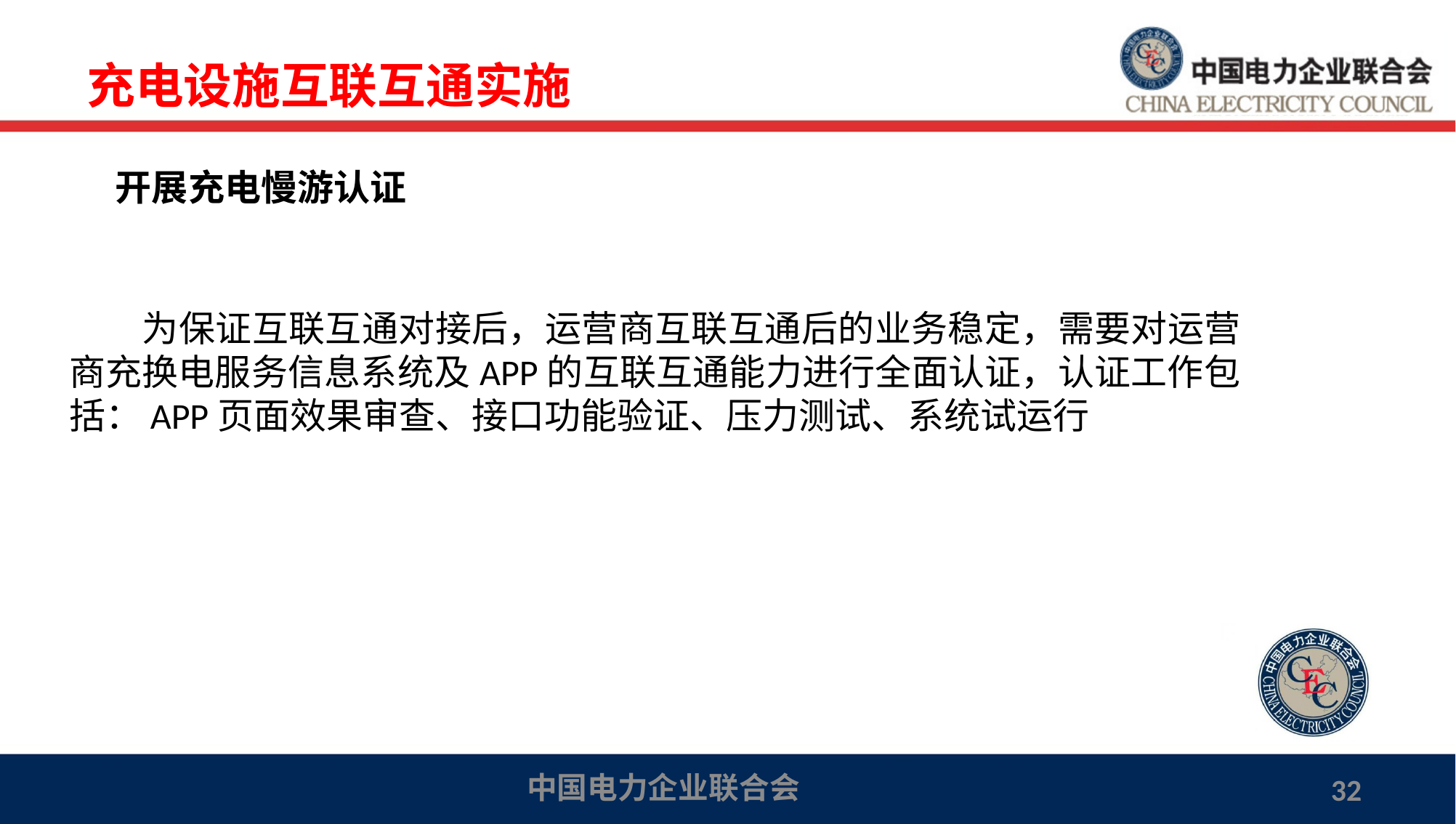

充电设施互联互通实施
开展充电慢游认证
　　为保证互联互通对接后，运营商互联互通后的业务稳定，需要对运营商充换电服务信息系统及APP的互联互通能力进行全面认证，认证工作包括：APP页面效果审查、接口功能验证、压力测试、系统试运行
中国电力企业联合会
32